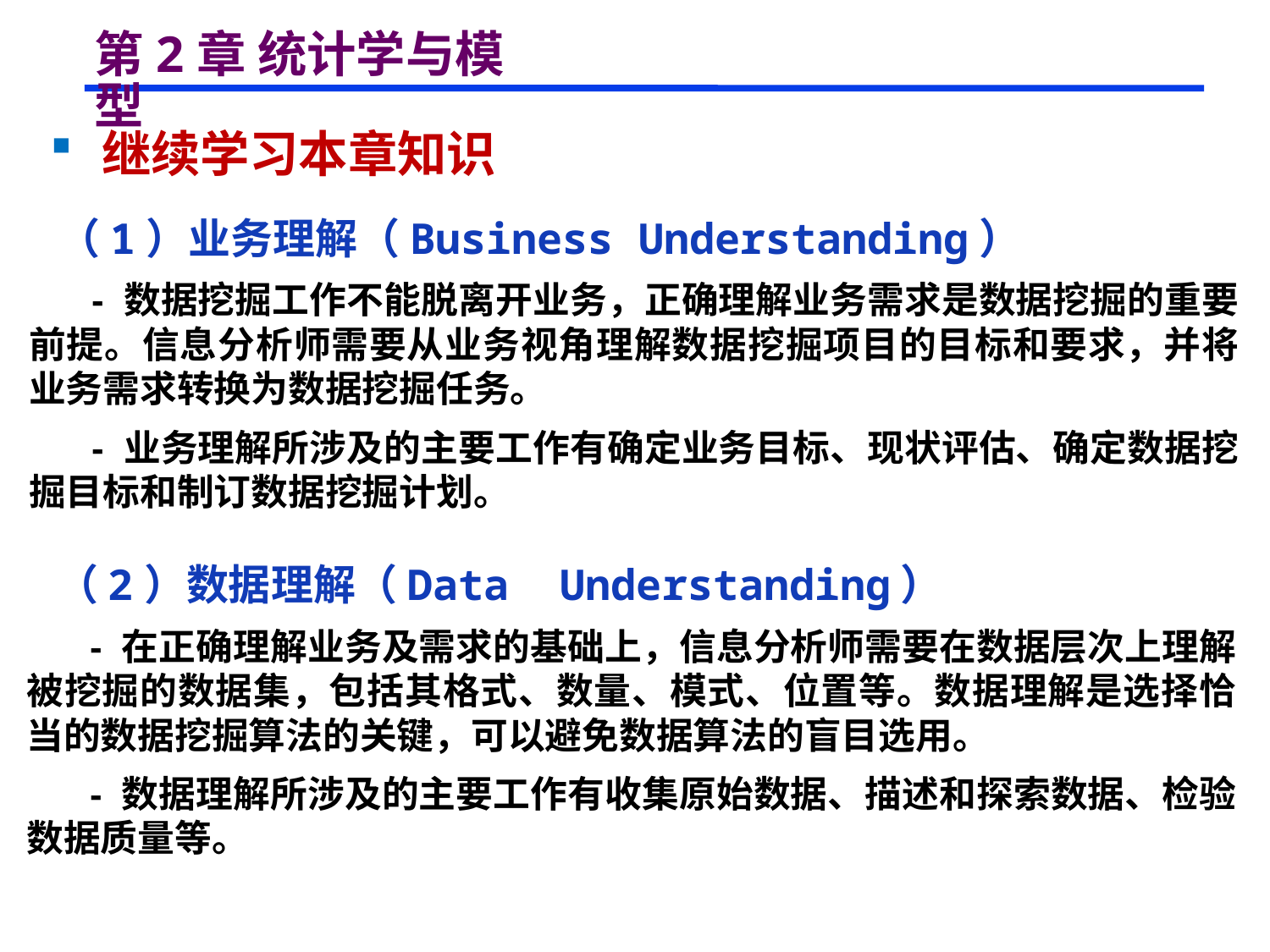

# 第2章 统计学与模型
 继续学习本章知识
  （1）业务理解（Business Understanding）
      - 数据挖掘工作不能脱离开业务，正确理解业务需求是数据挖掘的重要前提。信息分析师需要从业务视角理解数据挖掘项目的目标和要求，并将业务需求转换为数据挖掘任务。
      - 业务理解所涉及的主要工作有确定业务目标、现状评估、确定数据挖掘目标和制订数据挖掘计划。
  （2）数据理解（Data  Understanding）
      - 在正确理解业务及需求的基础上，信息分析师需要在数据层次上理解被挖掘的数据集，包括其格式、数量、模式、位置等。数据理解是选择恰当的数据挖掘算法的关键，可以避免数据算法的盲目选用。
      - 数据理解所涉及的主要工作有收集原始数据、描述和探索数据、检验数据质量等。